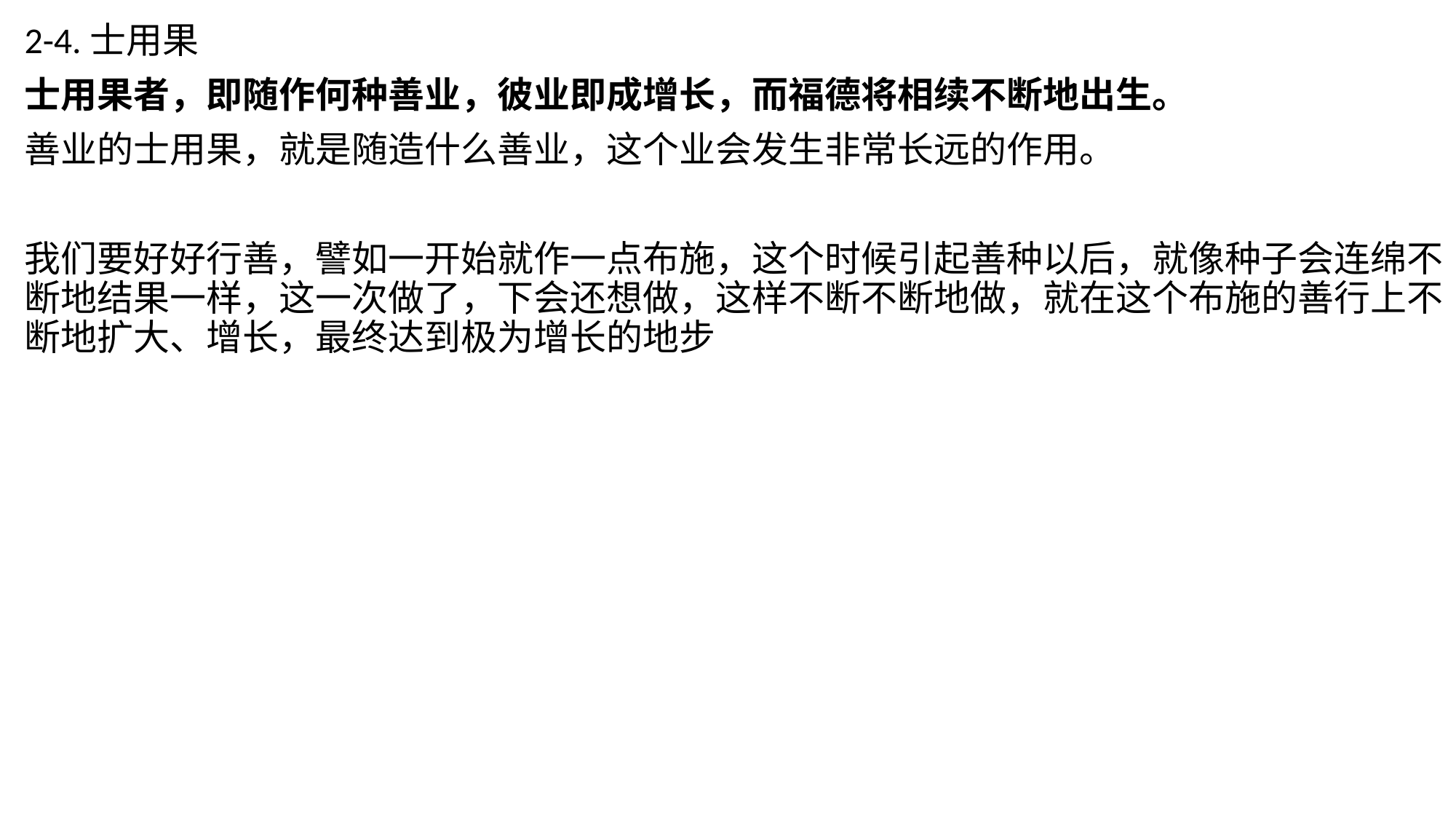

2-4.士用果
士用果者，即随作何种善业，彼业即成增长，而福德将相续不断地出生。
善业的士用果，就是随造什么善业，这个业会发生非常长远的作用。

我们要好好行善，譬如一开始就作一点布施，这个时候引起善种以后，就像种子会连绵不断地结果一样，这一次做了，下会还想做，这样不断不断地做，就在这个布施的善行上不断地扩大、增长，最终达到极为增长的地步